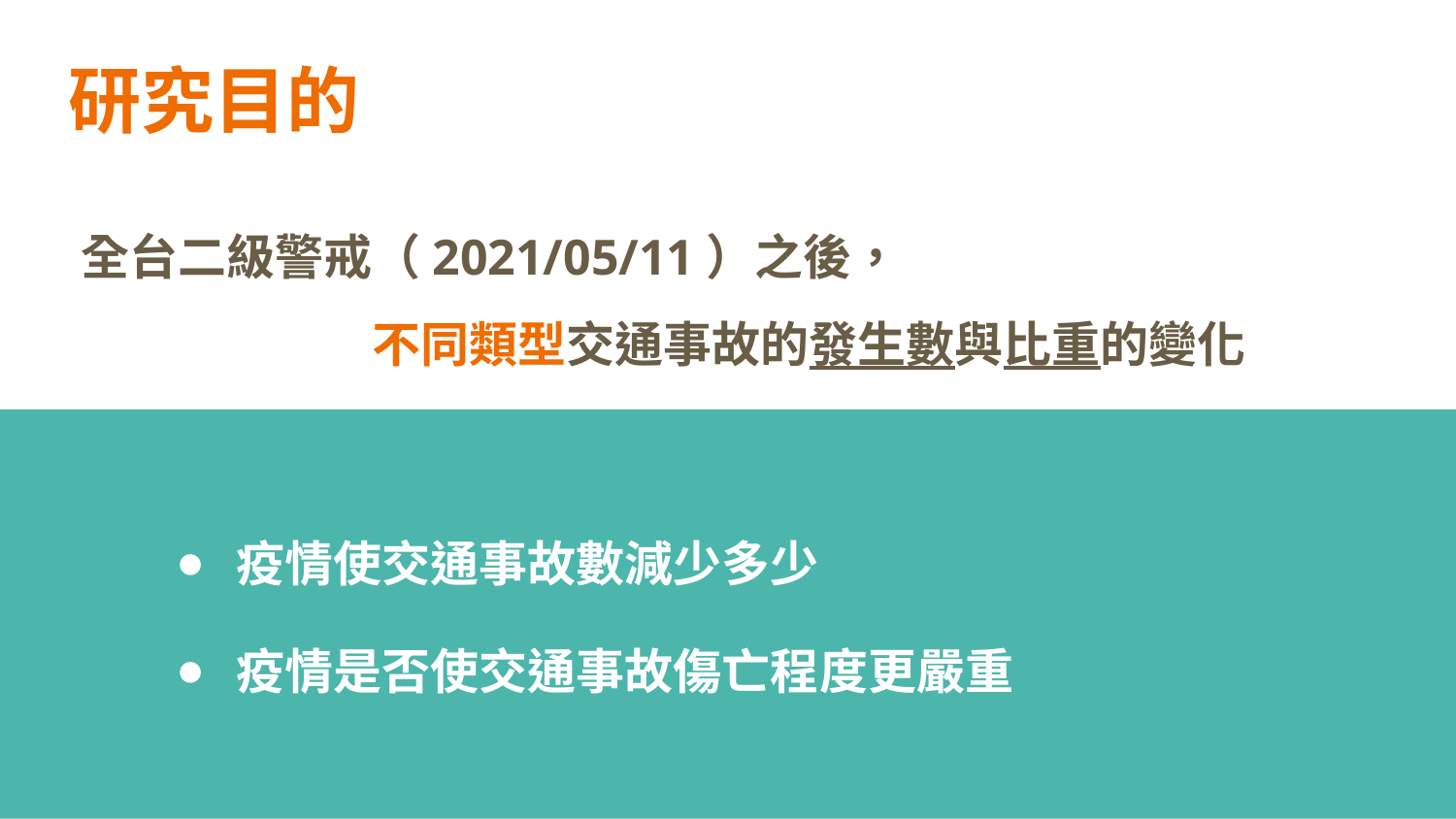

# 研究目的
全台二級警戒（2021/05/11）之後，
不同類型交通事故的發生數與比重的變化

疫情使交通事故數減少多少
疫情是否使交通事故傷亡程度更嚴重